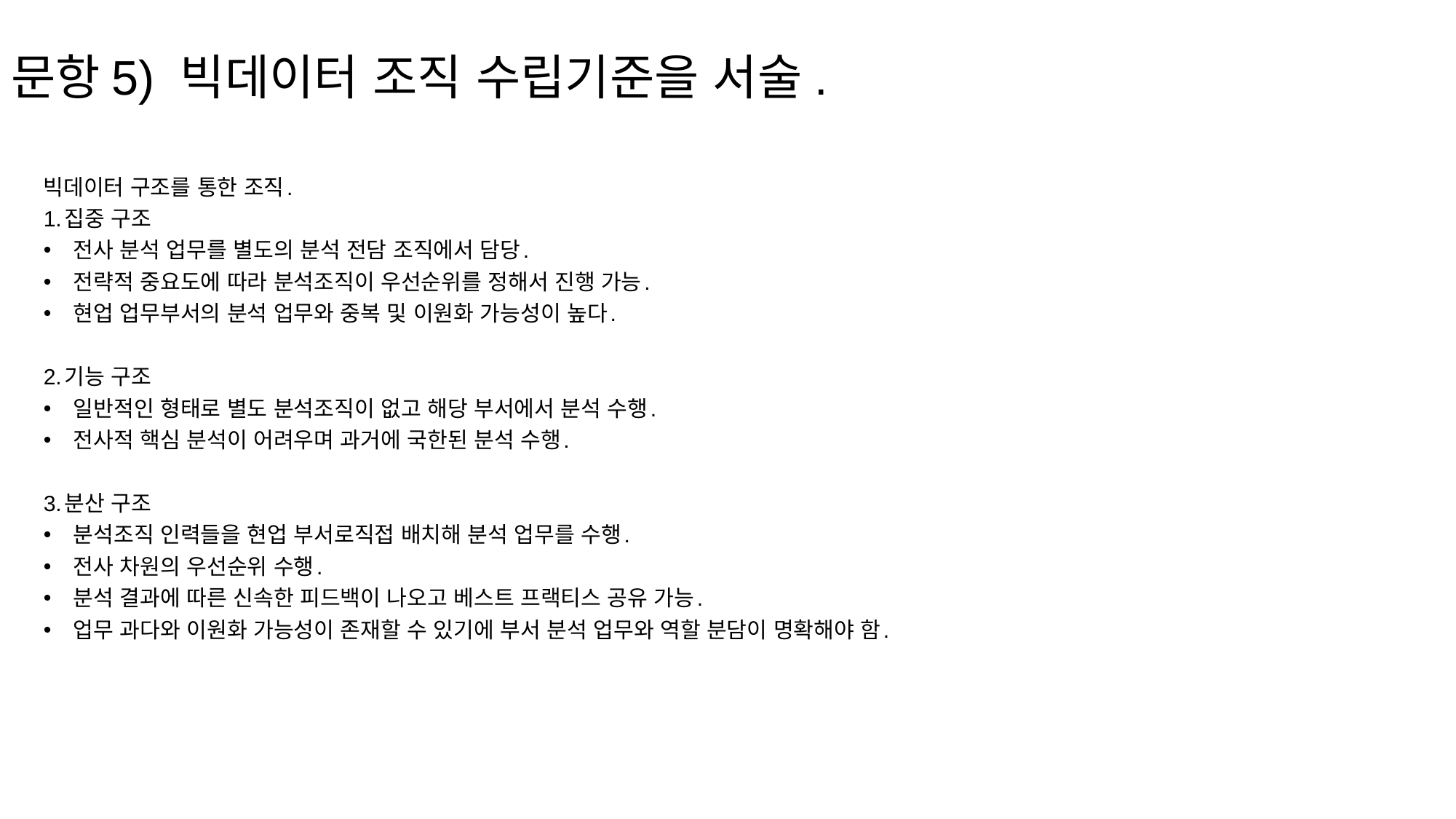

# 문항5) 빅데이터 조직 수립기준을 서술.

빅데이터 구조를 통한 조직.
1.집중 구조
전사 분석 업무를 별도의 분석 전담 조직에서 담당.
전략적 중요도에 따라 분석조직이 우선순위를 정해서 진행 가능.
현업 업무부서의 분석 업무와 중복 및 이원화 가능성이 높다.

2.기능 구조
일반적인 형태로 별도 분석조직이 없고 해당 부서에서 분석 수행.
전사적 핵심 분석이 어려우며 과거에 국한된 분석 수행.

3.분산 구조
분석조직 인력들을 현업 부서로직접 배치해 분석 업무를 수행.
전사 차원의 우선순위 수행.
분석 결과에 따른 신속한 피드백이 나오고 베스트 프랙티스 공유 가능.
업무 과다와 이원화 가능성이 존재할 수 있기에 부서 분석 업무와 역할 분담이 명확해야 함.